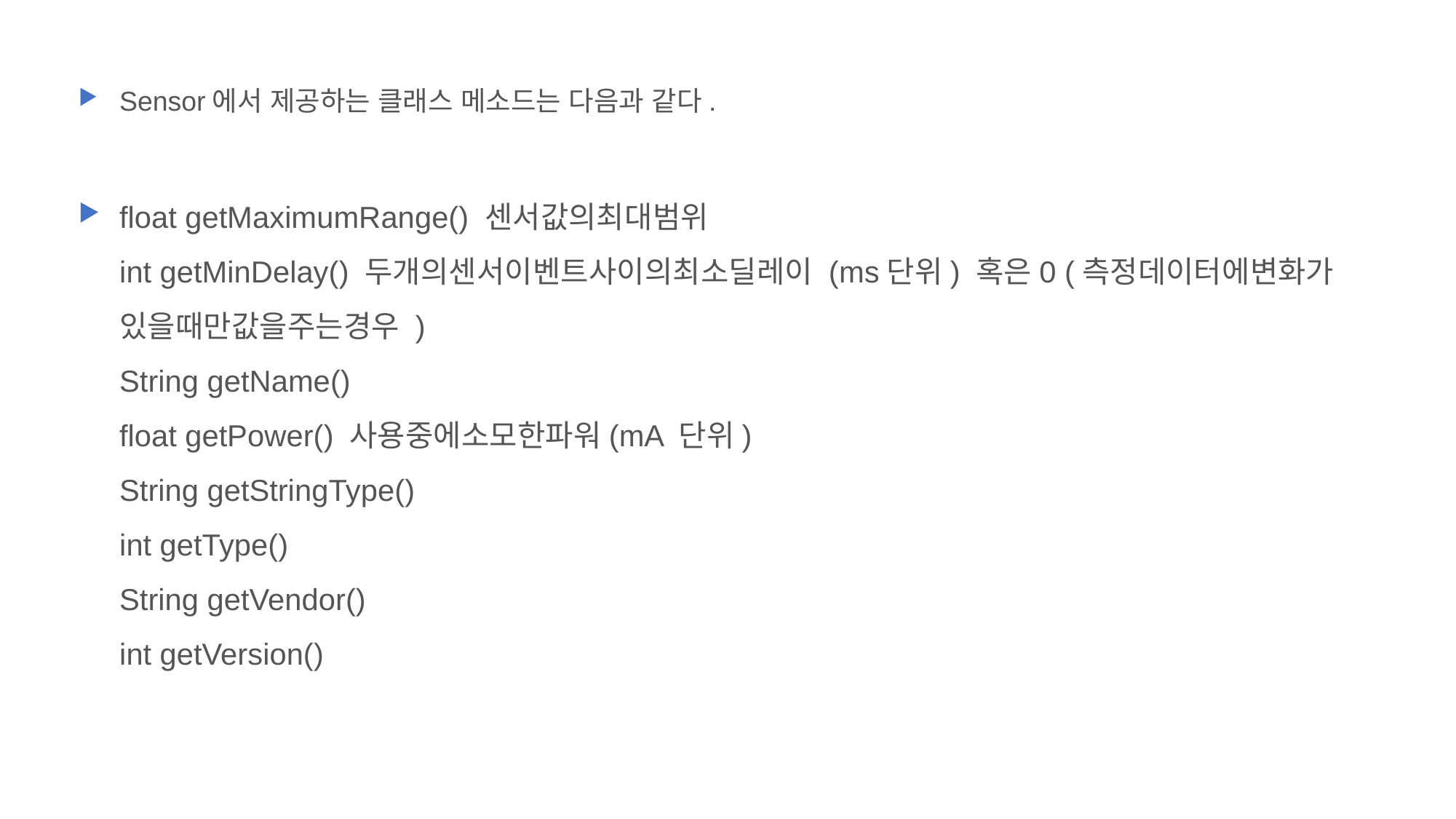

Sensor에서 제공하는 클래스 메소드는 다음과 같다.

float getMaximumRange() 센서값의최대범위
int getMinDelay() 두개의센서이벤트사이의최소딜레이 (ms단위) 혹은0 (측정데이터에변화가 있을때만값을주는경우 )
String getName()
float getPower() 사용중에소모한파워(mA 단위)
String getStringType()
int getType()
String getVendor()
int getVersion()